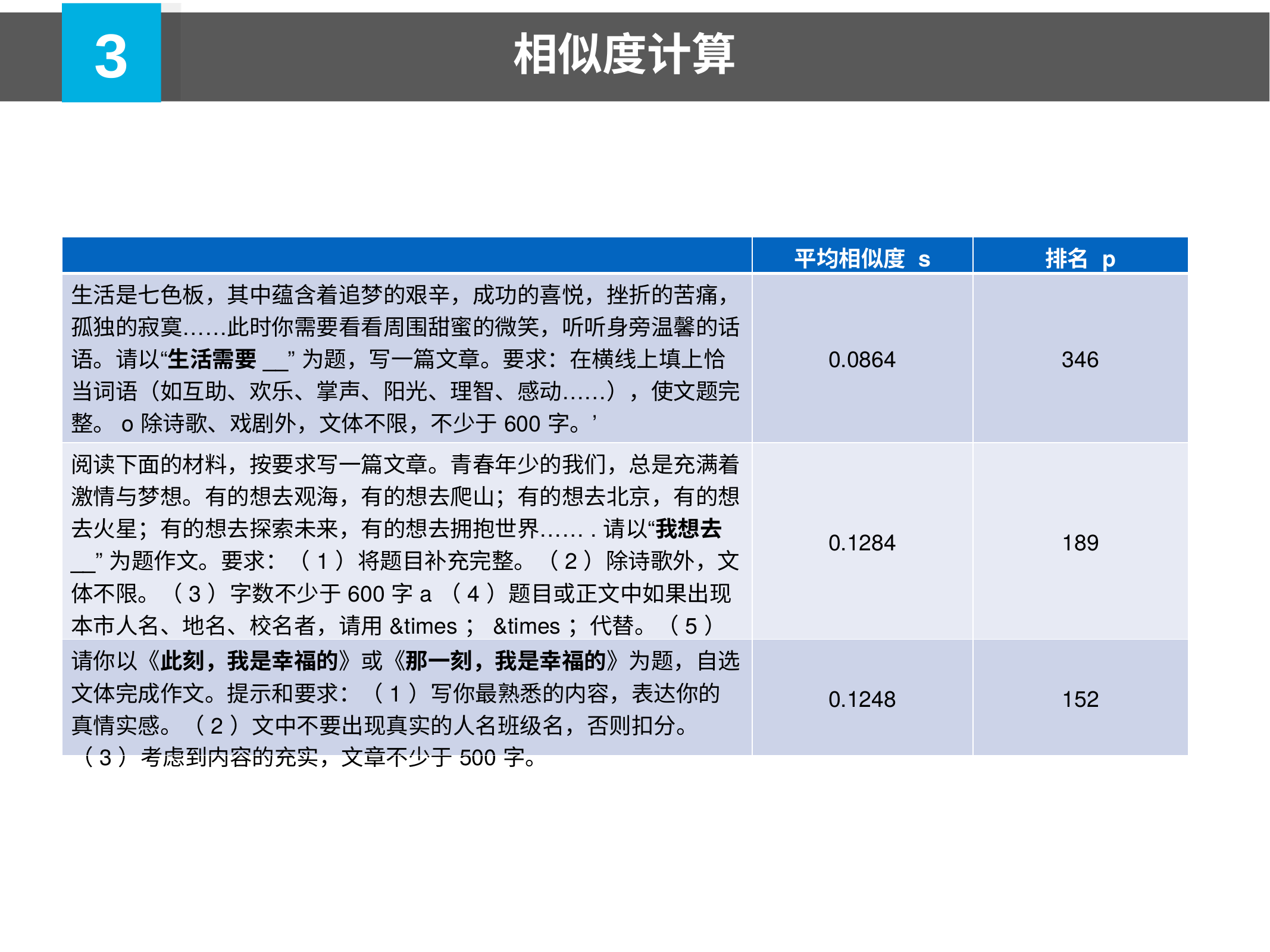

3

相似度计算
|  | 平均相似度 s | 排名 p |
| --- | --- | --- |
| 生活是七色板，其中蕴含着追梦的艰辛，成功的喜悦，挫折的苦痛，孤独的寂寞……此时你需要看看周围甜蜜的微笑，听听身旁温馨的话语。请以“生活需要\_\_”为题，写一篇文章。要求：在横线上填上恰当词语（如互助、欢乐、掌声、阳光、理智、感动……），使文题完整。o除诗歌、戏剧外，文体不限，不少于600字。’ | 0.0864 | 346 |
| 阅读下面的材料，按要求写一篇文章。青春年少的我们，总是充满着激情与梦想。有的想去观海，有的想去爬山；有的想去北京，有的想去火星；有的想去探索未来，有的想去拥抱世界…….请以“我想去\_\_”为题作文。要求：（1）将题目补充完整。（2）除诗歌外，文体不限。（3）字数不少于600字a（4）题目或正文中如果出现本市人名、地名、校名者，请用&times；&times；代替。（5）不许抄袭套写。 | 0.1284 | 189 |
| 请你以《此刻，我是幸福的》或《那一刻，我是幸福的》为题，自选文体完成作文。提示和要求：（1）写你最熟悉的内容，表达你的真情实感。（2）文中不要出现真实的人名班级名，否则扣分。（3）考虑到内容的充实，文章不少于500字。 | 0.1248 | 152 |